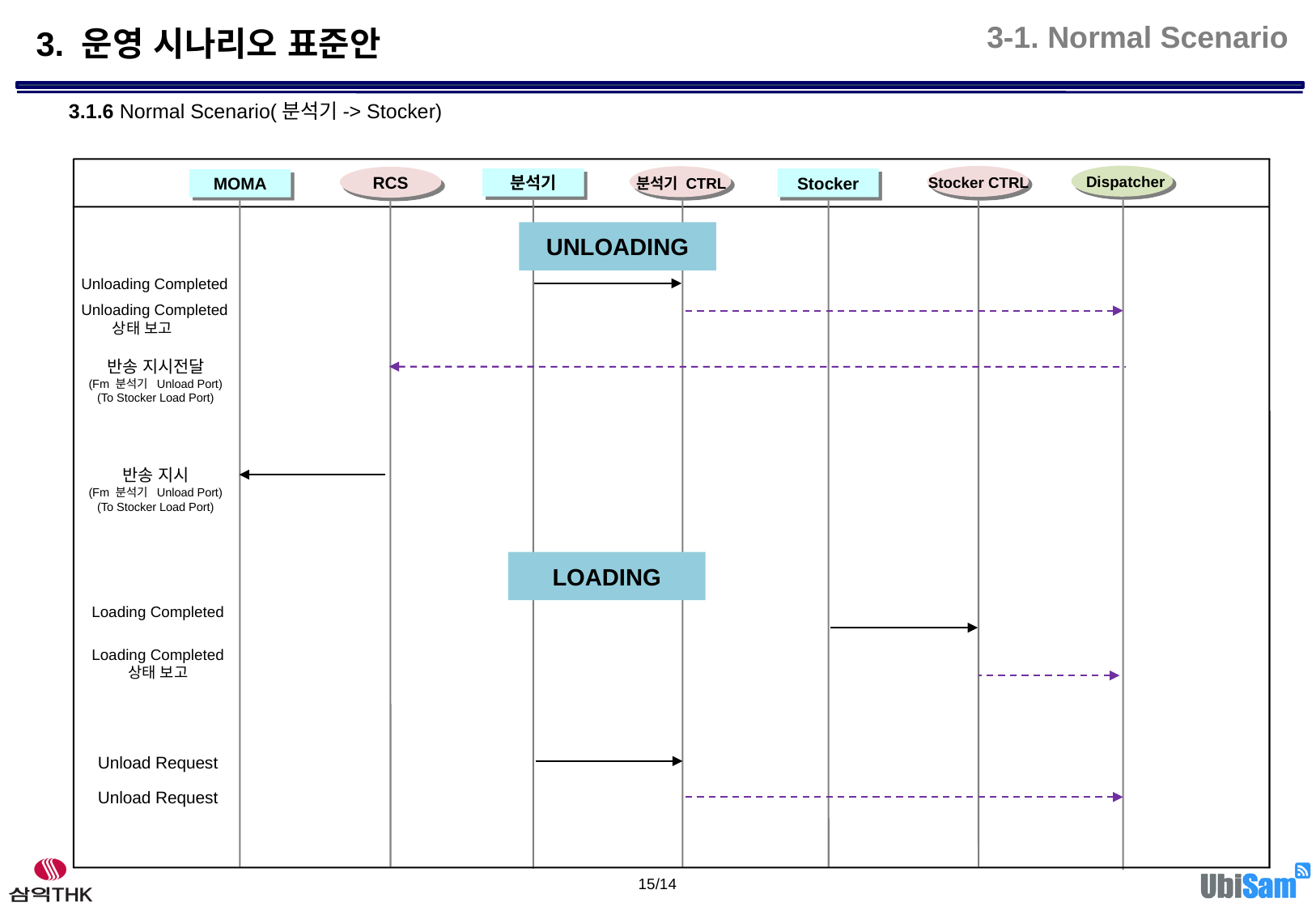

3-1. Normal Scenario
3. 운영 시나리오 표준안

3.1.6 Normal Scenario(분석기-> Stocker)

Dispatcher

Stocker CTRL

RCS
분석기 CTRL
분석기
Stocker
MOMA

UNLOADING
Unloading Completed
Unloading Completed
        상태 보고
반송 지시전달
(Fm 분석기  Unload Port)
(To Stocker Load Port)
반송 지시
(Fm 분석기  Unload Port)
(To Stocker Load Port)

LOADING
Loading Completed
Loading Completed
상태 보고
Unload Request
Unload Request